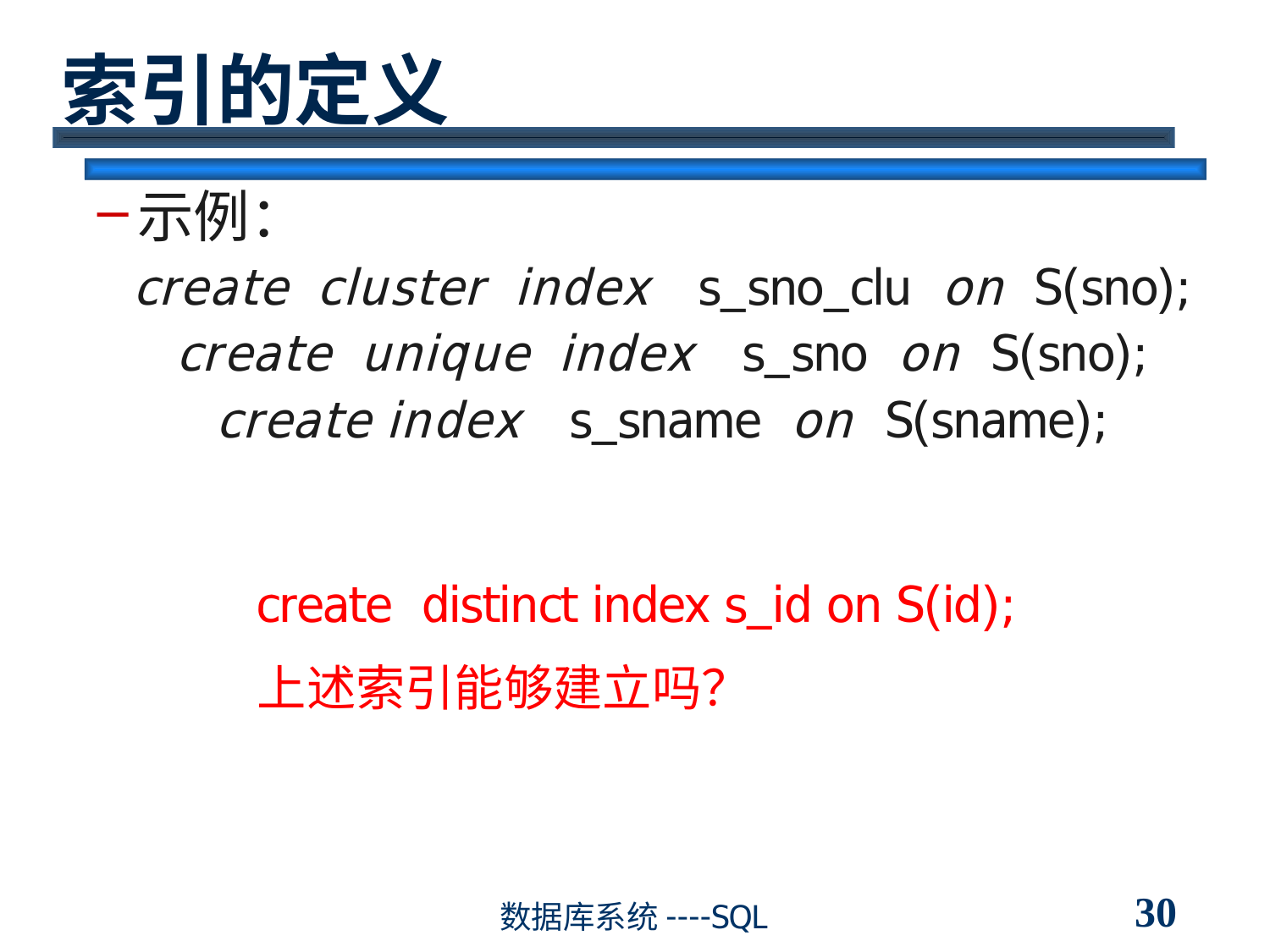

# 索引的定义
示例：
create  cluster  index   s_sno_clu  on  S(sno);
create  unique  index   s_sno  on  S(sno);
create index   s_sname  on  S(sname);
create  distinct index s_id on S(id);
上述索引能够建立吗？
30
数据库系统----SQL